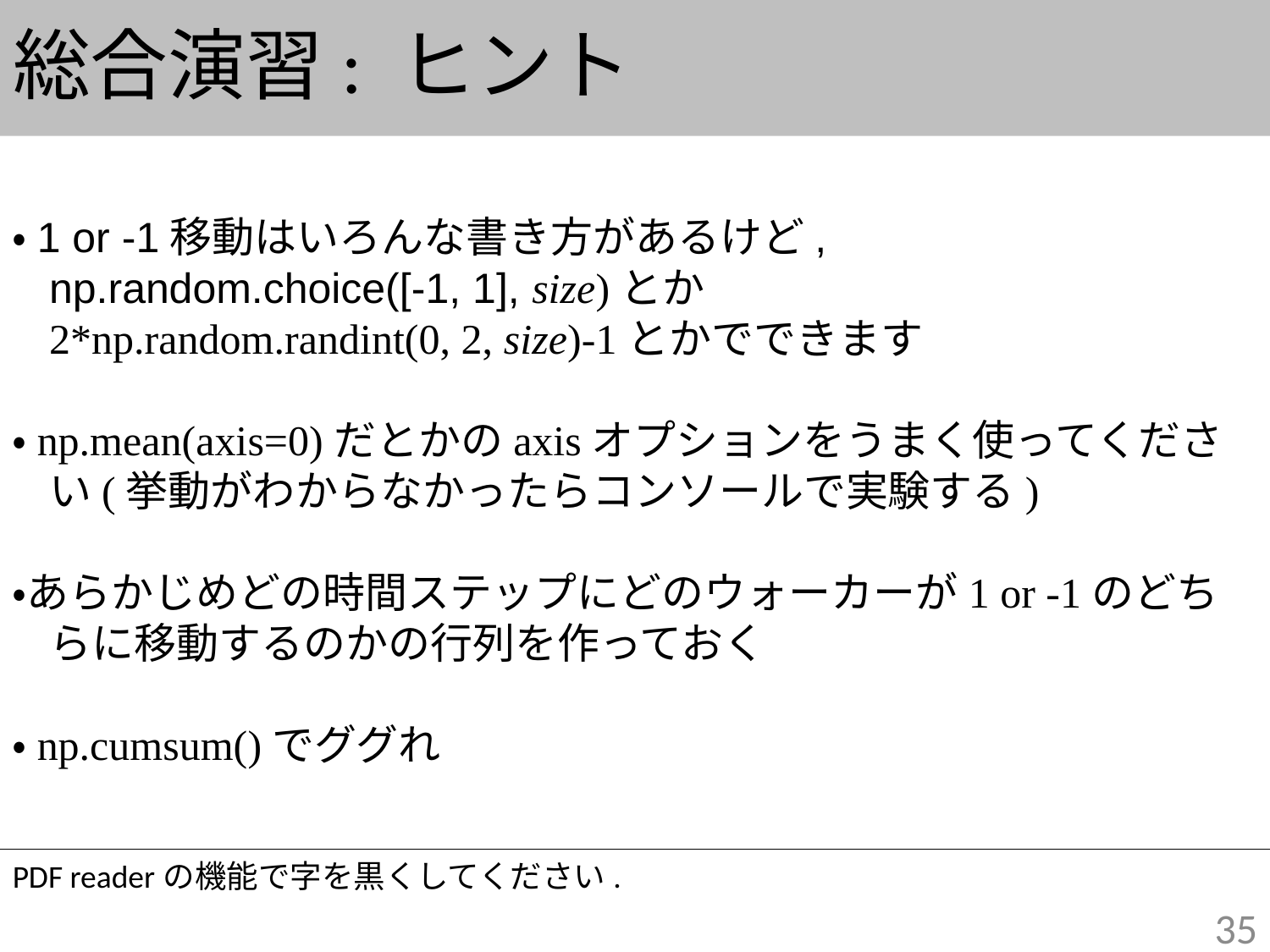

# 総合演習: ヒント

・1 or -1移動はいろんな書き方があるけど,
np.random.choice([-1, 1], size)とか
2*np.random.randint(0, 2, size)-1とかでできます

・np.mean(axis=0)だとかのaxisオプションをうまく使ってください(挙動がわからなかったらコンソールで実験する)

・あらかじめどの時間ステップにどのウォーカーが1 or -1のどちらに移動するのかの行列を作っておく

・np.cumsum()でググれ
PDF readerの機能で字を黒くしてください.
35